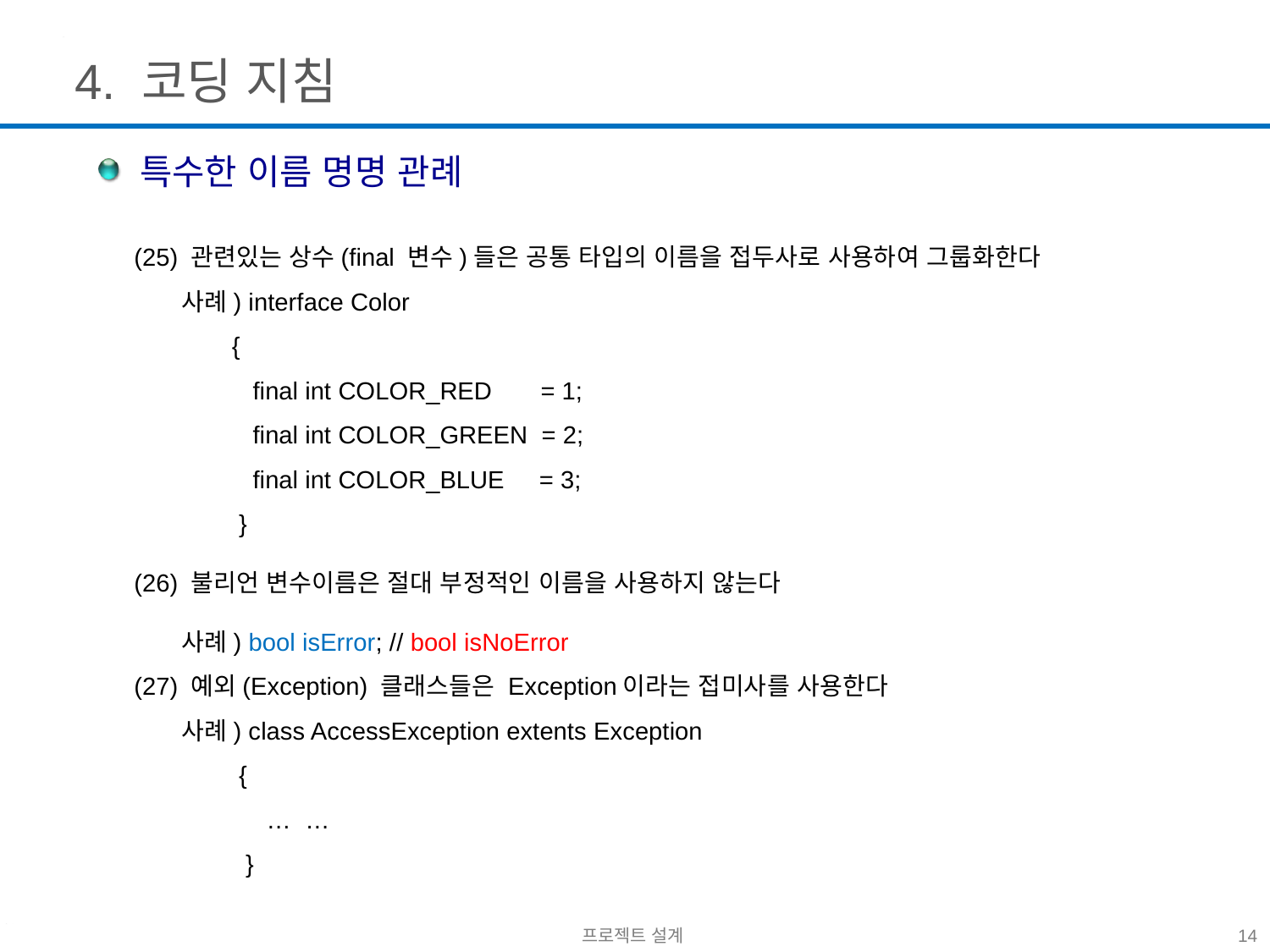

4. 코딩 지침
 특수한 이름 명명 관례
(25) 관련있는 상수(final 변수)들은 공통 타입의 이름을 접두사로 사용하여 그룹화한다
      사례) interface Color
              {
                 final int COLOR_RED       = 1;
                 final int COLOR_GREEN  = 2;
                 final int COLOR_BLUE     = 3;
               }
(26) 불리언 변수이름은 절대 부정적인 이름을 사용하지 않는다
      사례) bool isError; // bool isNoError
(27) 예외(Exception) 클래스들은 Exception이라는 접미사를 사용한다
      사례) class AccessException extents Exception
               {
                   …  …
                }